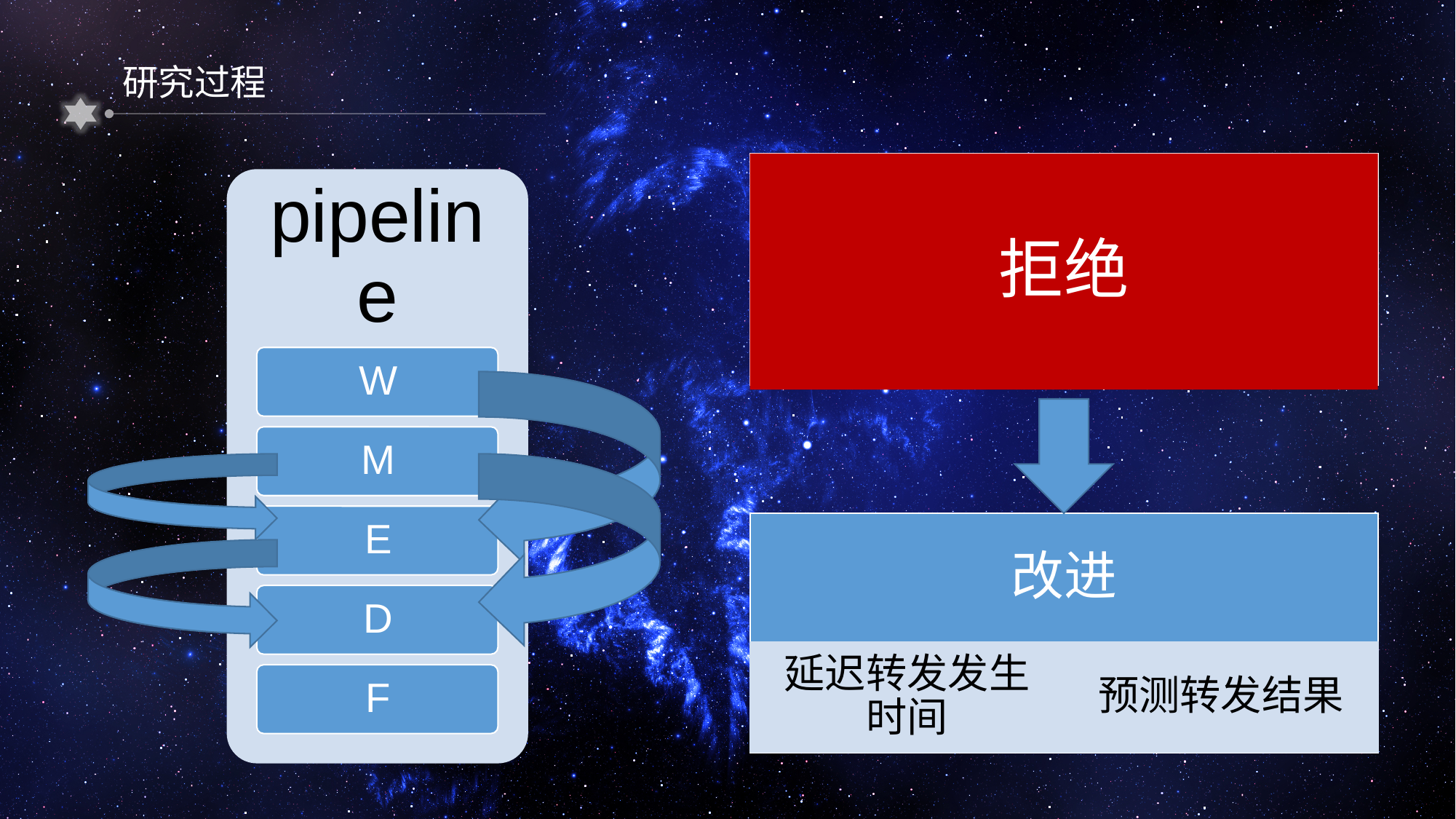

研究过程
拒绝

转发导致并行程度低
pipeline
W
M
E
D
F

改进
延迟转发发生时间
预测转发结果